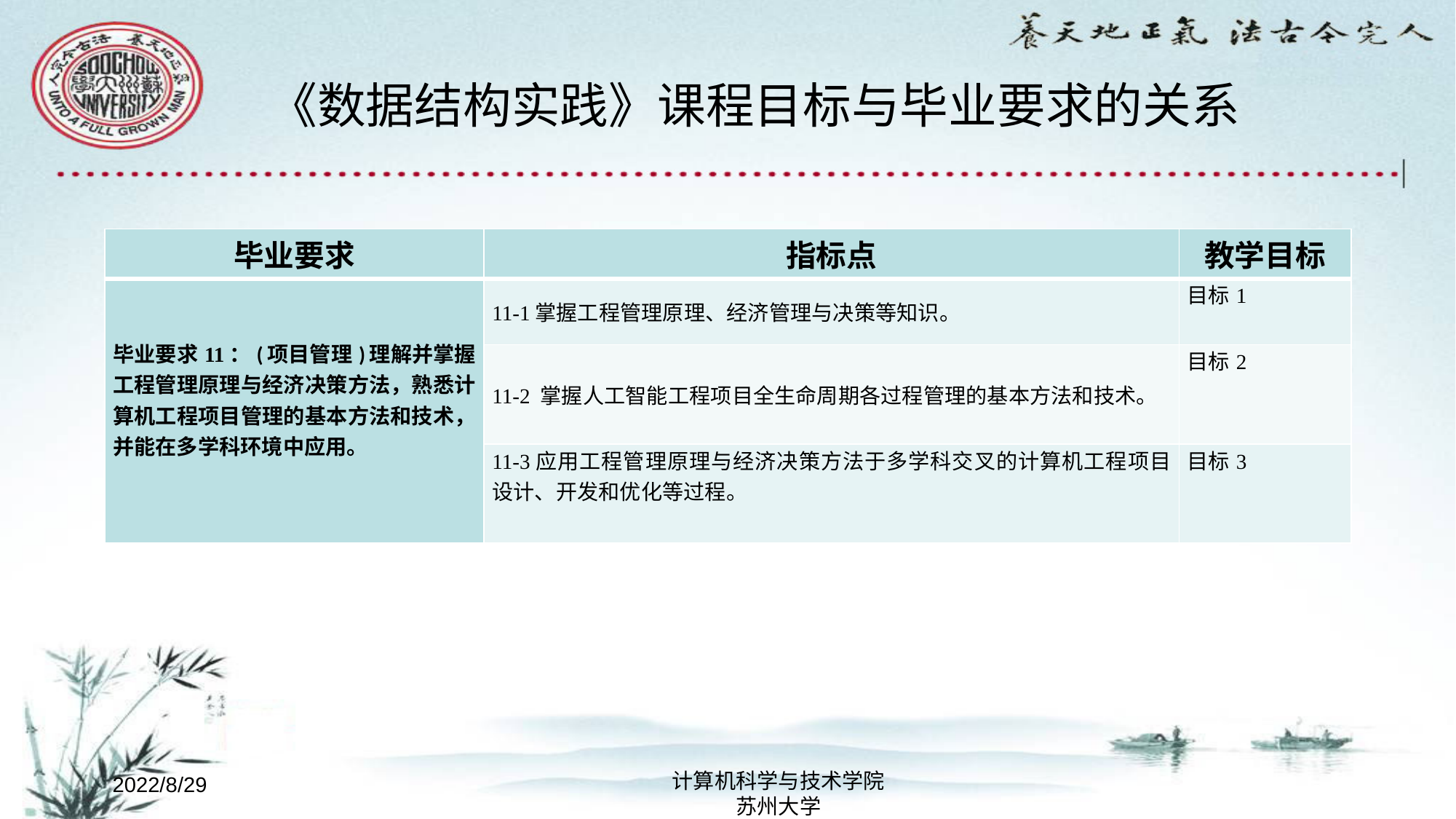

# 《数据结构实践》课程目标与毕业要求的关系
| 毕业要求 | 指标点 | 教学目标 |
| --- | --- | --- |
| 毕业要求11：(项目管理)理解并掌握工程管理原理与经济决策方法，熟悉计算机工程项目管理的基本方法和技术，并能在多学科环境中应用。 | 11-1掌握工程管理原理、经济管理与决策等知识。 | 目标1 |
|  | 11-2 掌握人工智能工程项目全生命周期各过程管理的基本方法和技术。 | 目标2 |
|  | 11-3应用工程管理原理与经济决策方法于多学科交叉的计算机工程项目设计、开发和优化等过程。 | 目标3 |
计算机科学与技术学院
苏州大学
2022/8/29